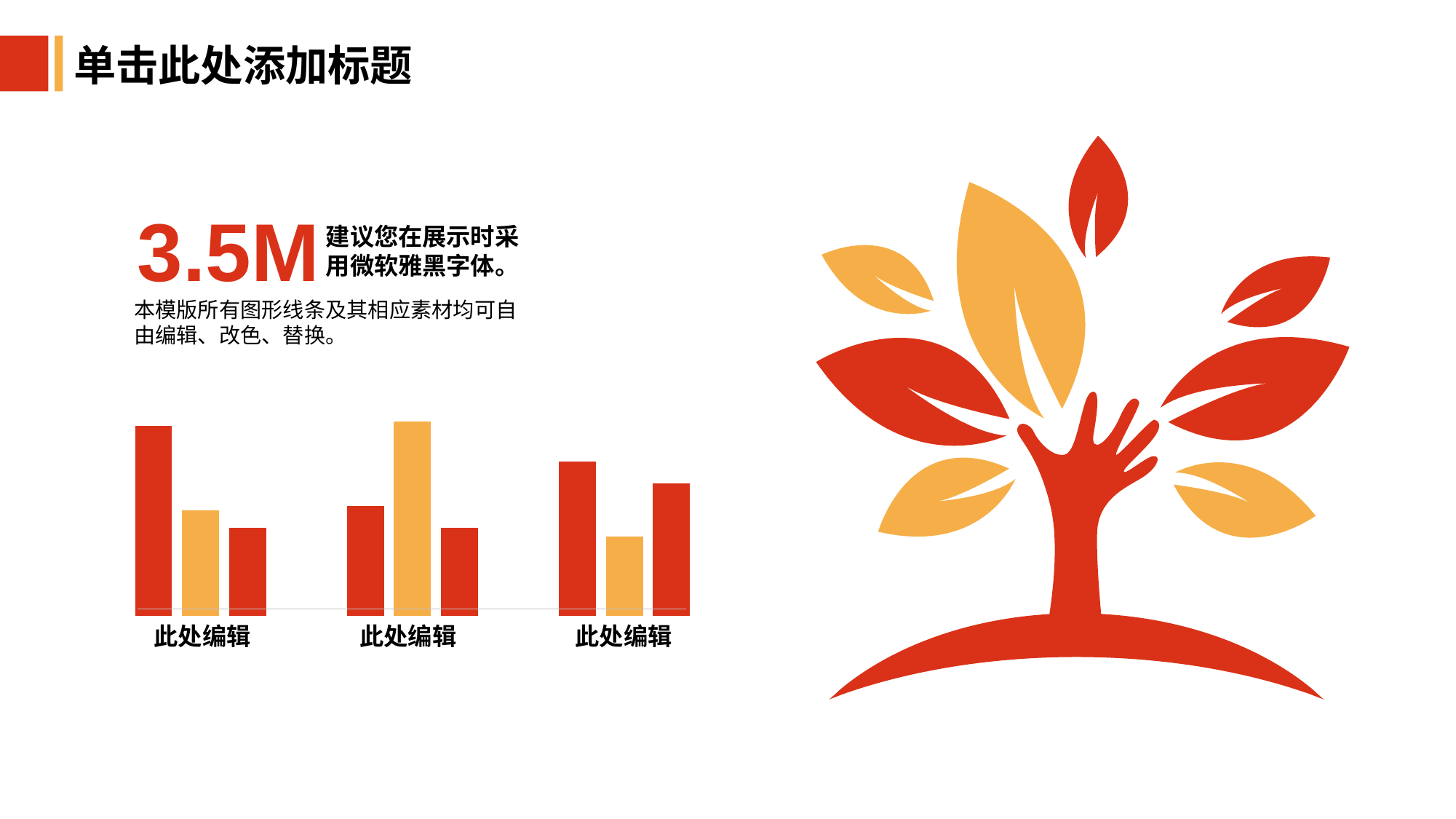

单击此处添加标题

3.5M

建议您在展示时采用微软雅黑字体。

本模版所有图形线条及其相应素材均可自由编辑、改色、替换。

### Chart

| Category | Series 1 | Series 2 | Series 3 |
|---|---|---|---|
| Category 1 | 4.3 | 2.4 | 2.0 |
| Category 2 | 2.5 | 4.4 | 2.0 |
| Category 3 | 3.5 | 1.8 | 3.0 |

此处编辑
此处编辑
此处编辑